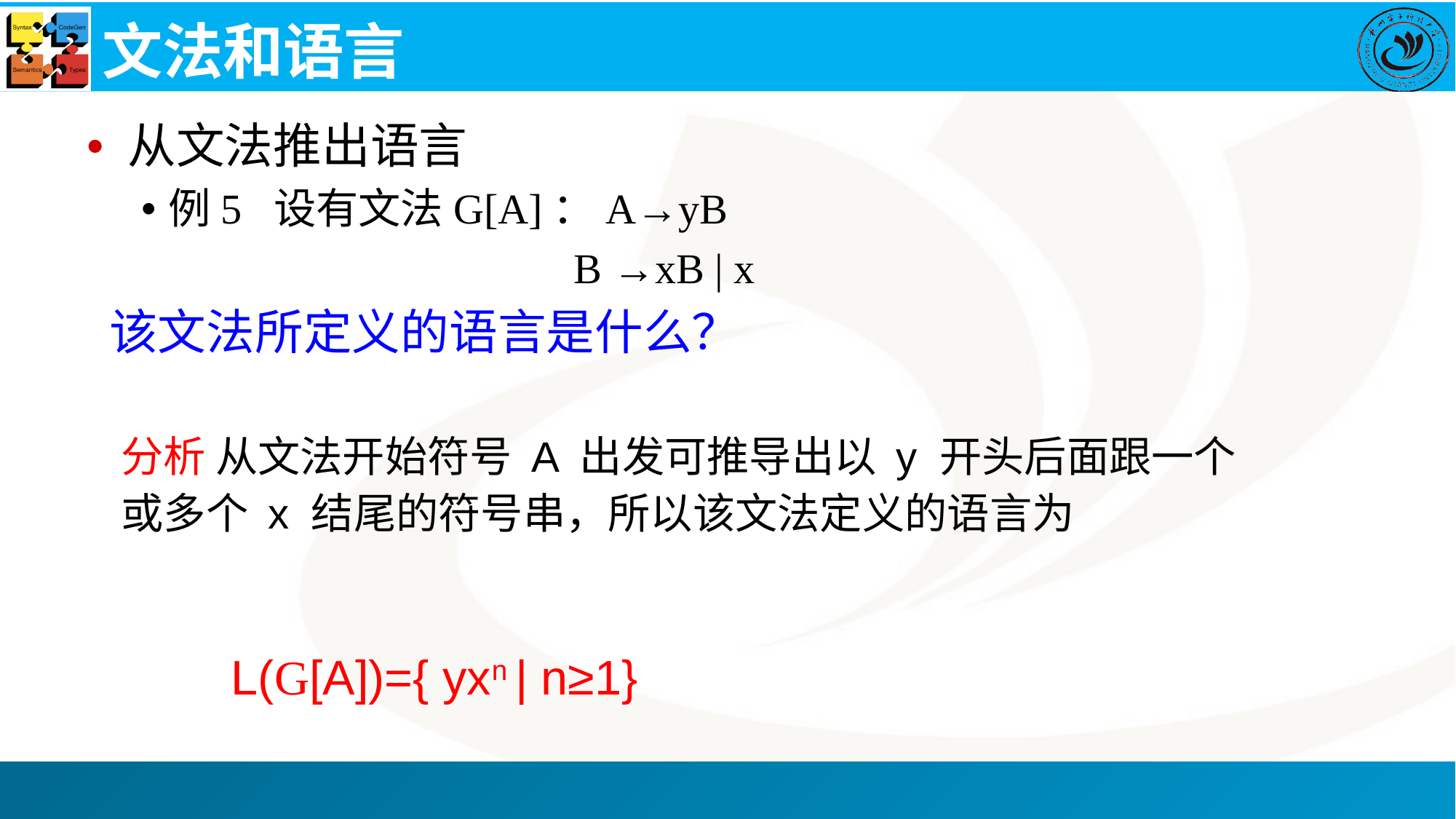

# 文法和语言
从文法推出语言
例5  设有文法G[A]：A→yB
                                         B →xB | x
 该文法所定义的语言是什么？
分析 从文法开始符号 A 出发可推导出以 y 开头后面跟一个或多个 x 结尾的符号串，所以该文法定义的语言为
L(G[A])={ yxn | n≥1}
35